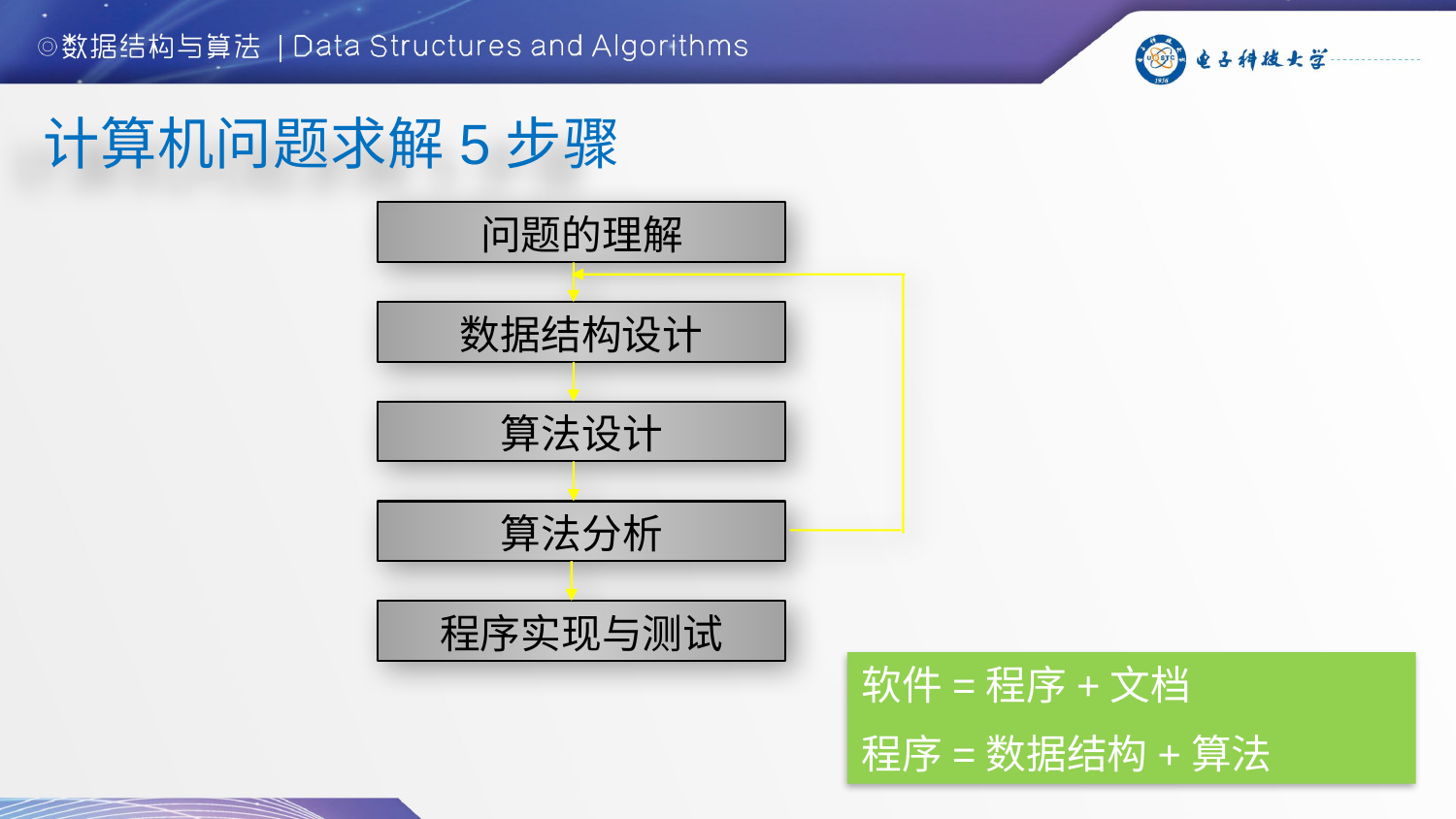

28
计算机问题求解5步骤
问题的理解

数据结构设计

算法设计

算法分析

程序实现与测试
软件=程序+文档
程序=数据结构+算法